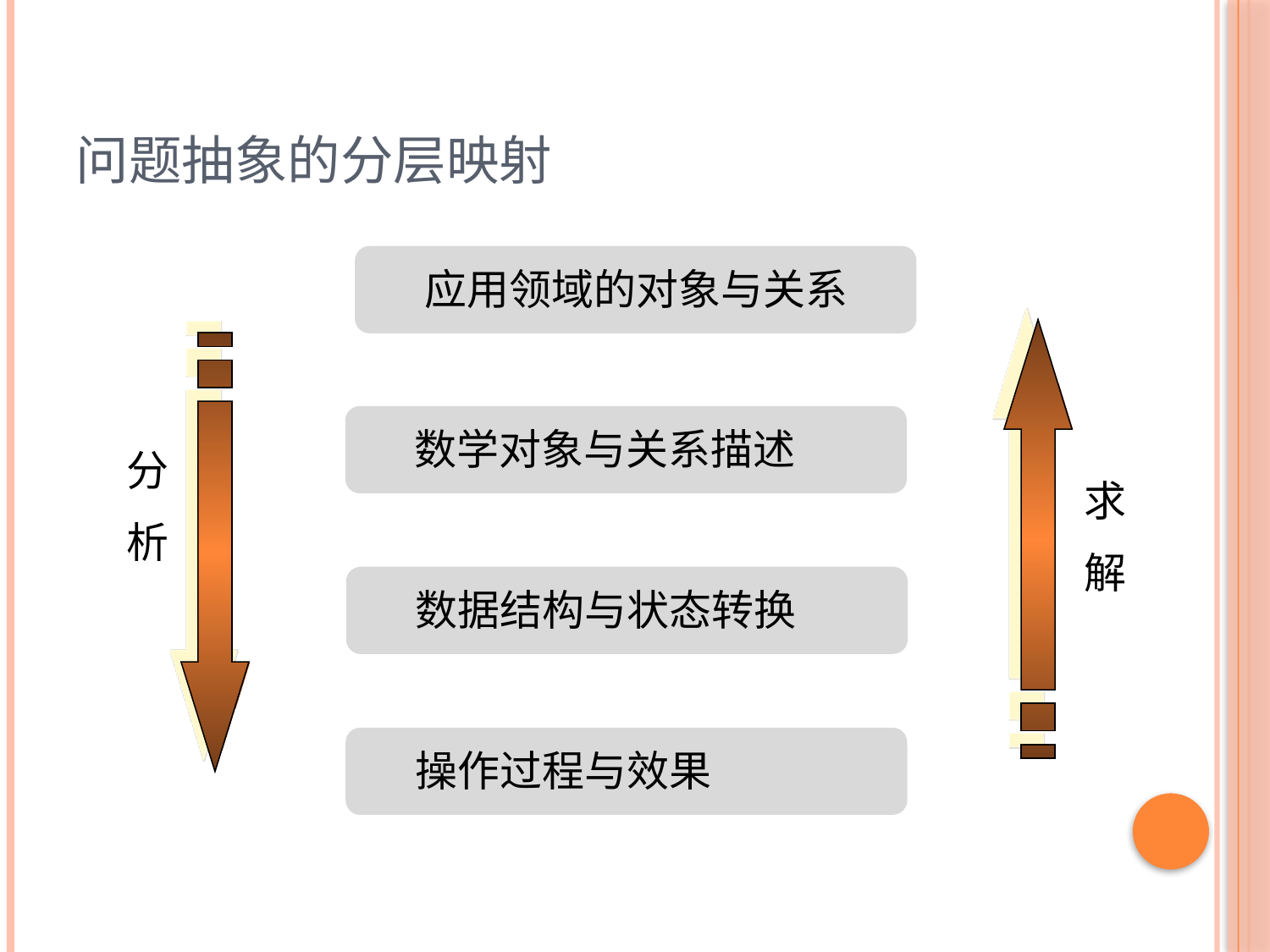

# 问题抽象的分层映射

应用领域的对象与关系

数学对象与关系描述
分
析
求
解

数据结构与状态转换

操作过程与效果